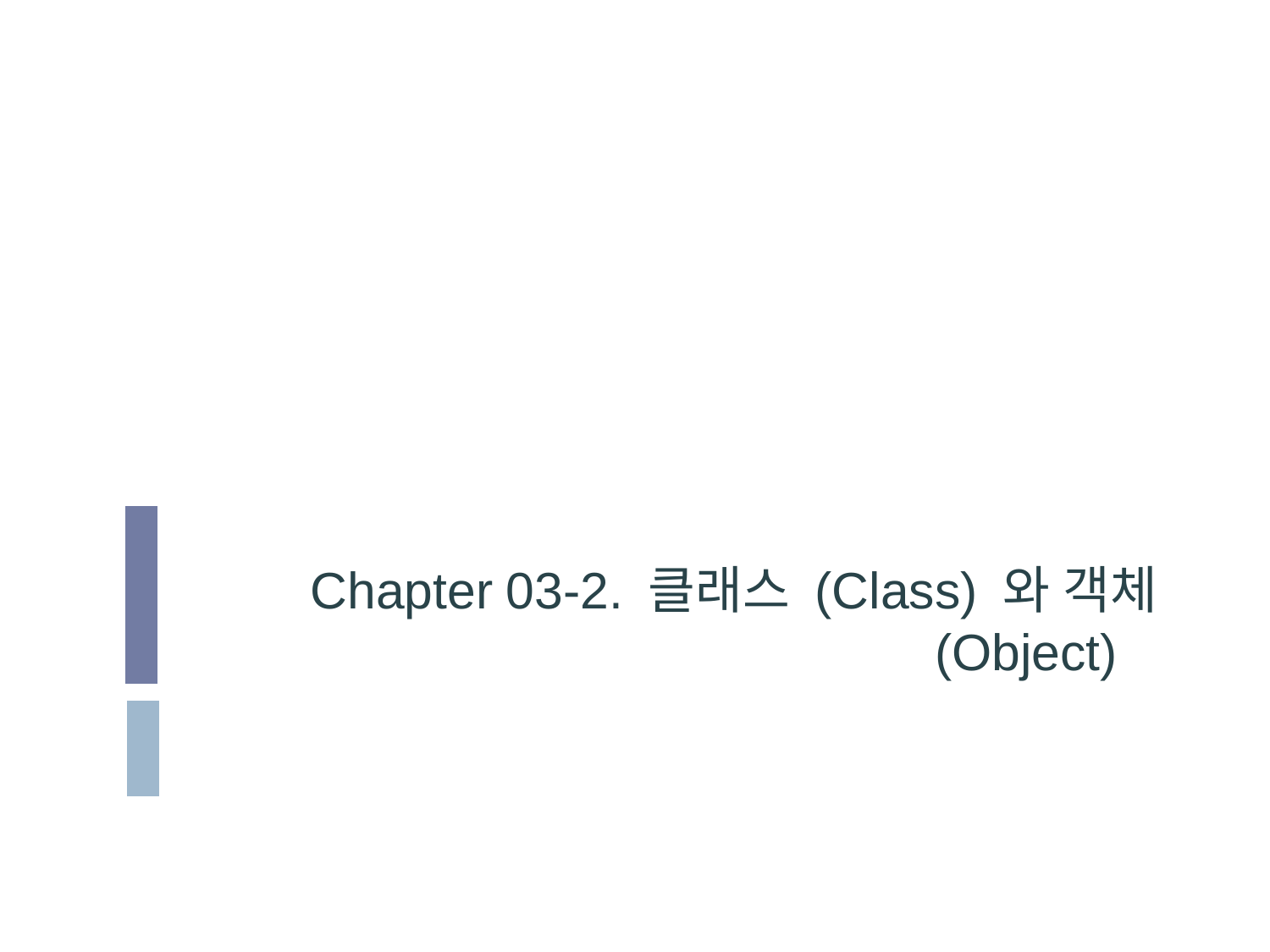

Chapter 03-2. 클래스 (Class) 와 객체
(Object)